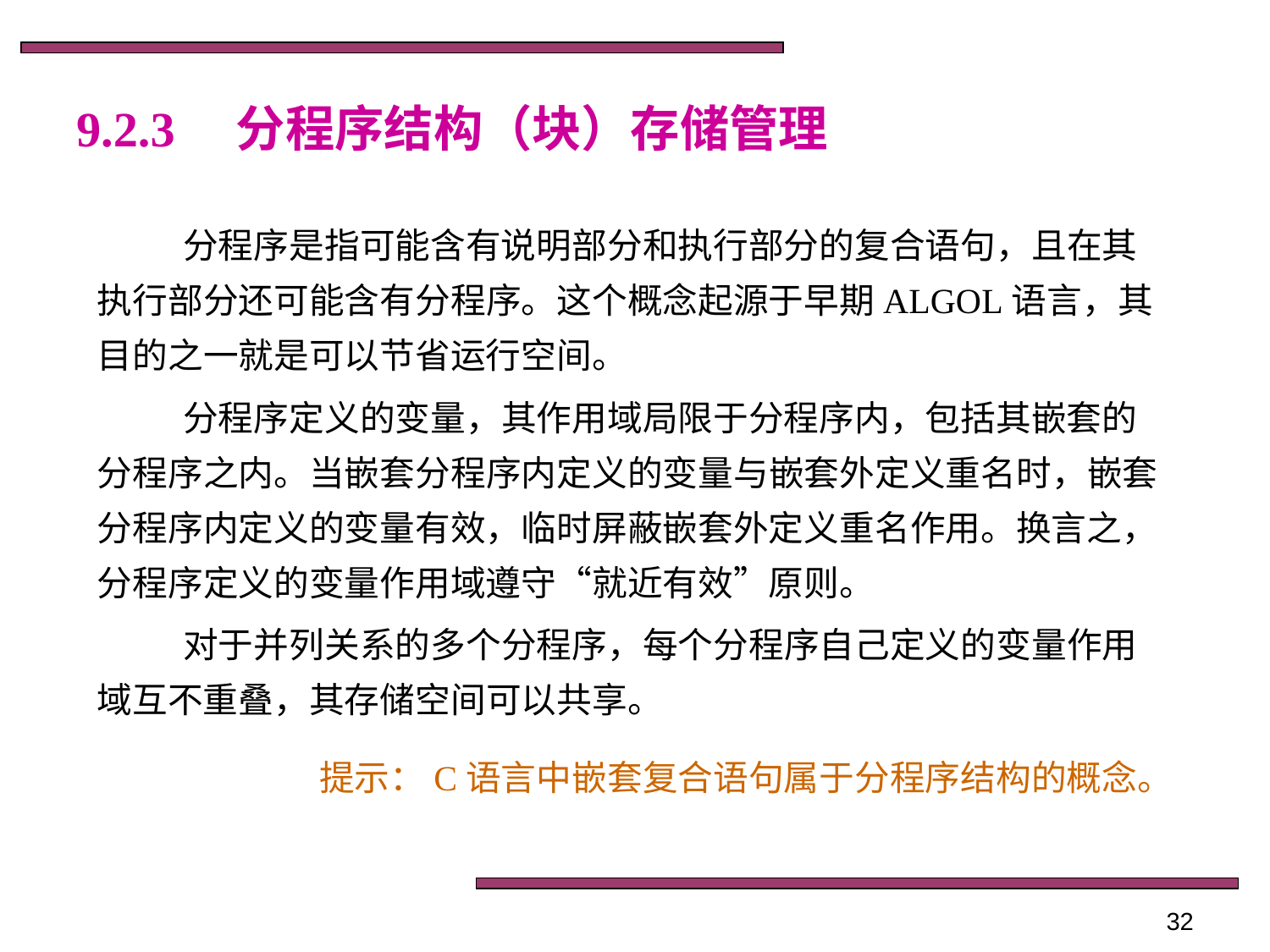

# 9.2.3　分程序结构（块）存储管理
分程序是指可能含有说明部分和执行部分的复合语句，且在其执行部分还可能含有分程序。这个概念起源于早期ALGOL语言，其目的之一就是可以节省运行空间。
分程序定义的变量，其作用域局限于分程序内，包括其嵌套的分程序之内。当嵌套分程序内定义的变量与嵌套外定义重名时，嵌套分程序内定义的变量有效，临时屏蔽嵌套外定义重名作用。换言之，分程序定义的变量作用域遵守“就近有效”原则。
对于并列关系的多个分程序，每个分程序自己定义的变量作用域互不重叠，其存储空间可以共享。
提示：C语言中嵌套复合语句属于分程序结构的概念。
32